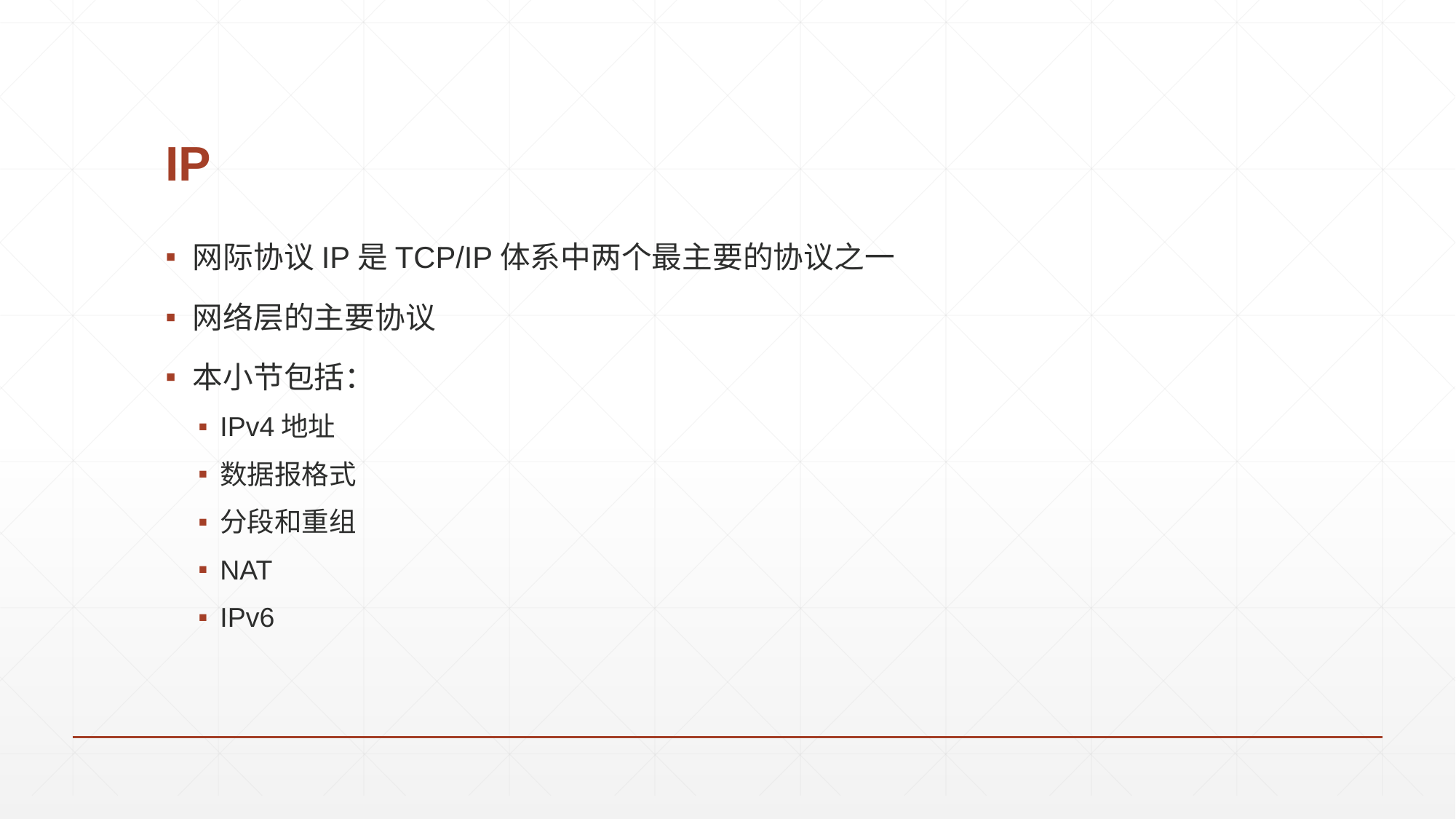

# IP
网际协议IP是TCP/IP体系中两个最主要的协议之一
网络层的主要协议
本小节包括：
IPv4地址
数据报格式
分段和重组
NAT
IPv6